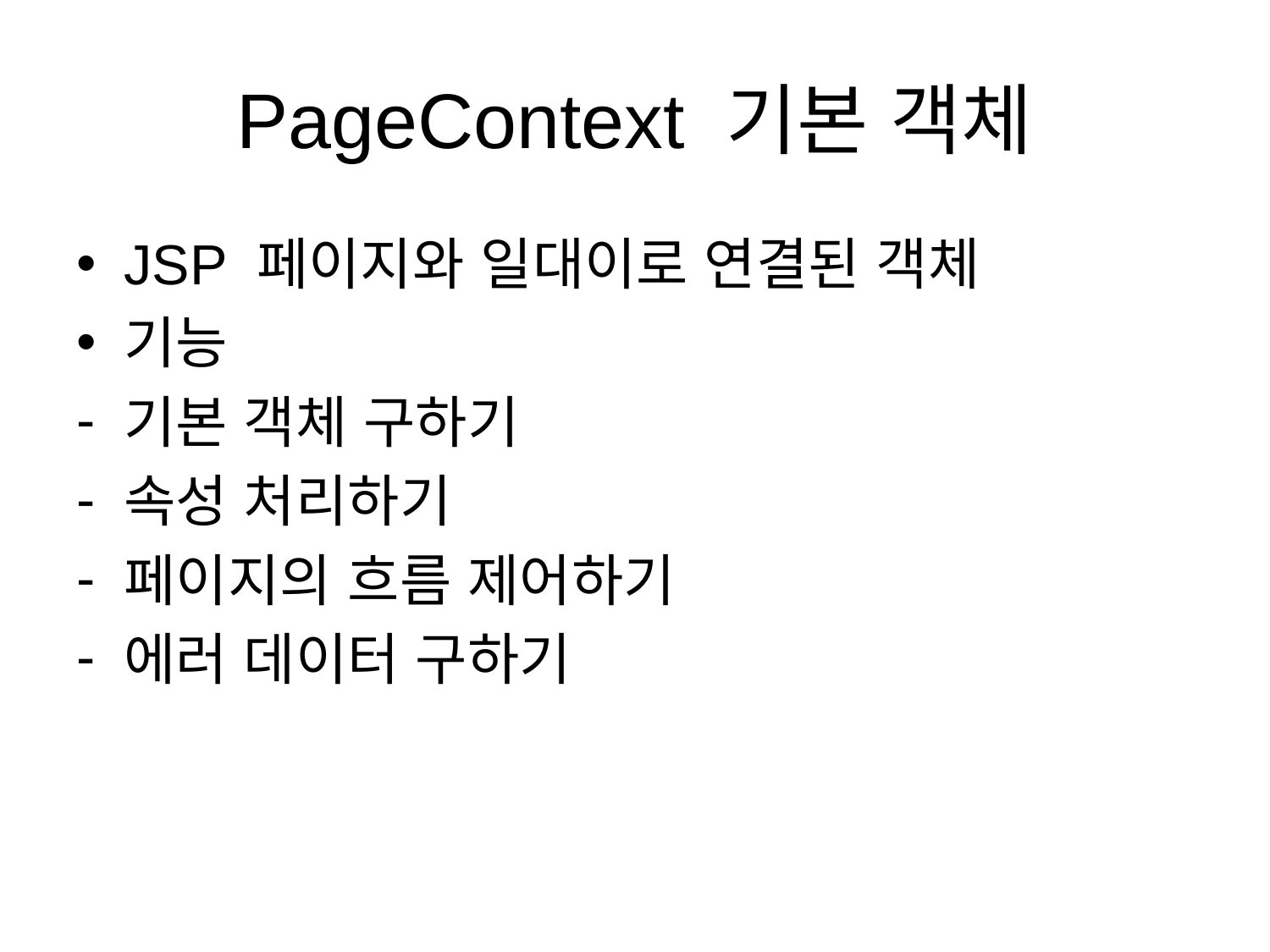

# PageContext 기본 객체
JSP 페이지와 일대이로 연결된 객체
기능
기본 객체 구하기
속성 처리하기
페이지의 흐름 제어하기
에러 데이터 구하기